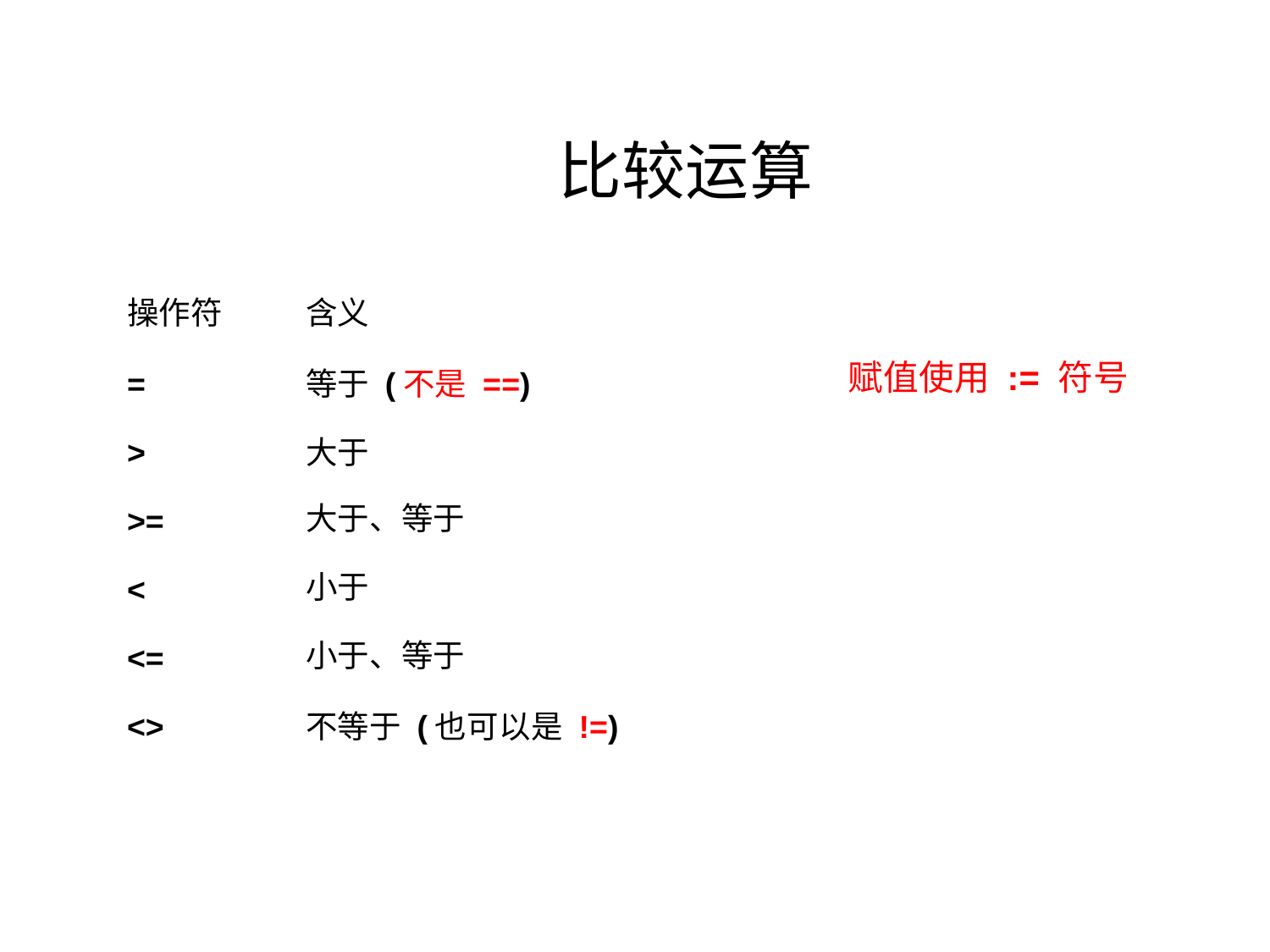

比较运算
操作符
含义
赋值使用 := 符号
=
等于 (不是 ==)
大于
>
>=
<
大于、等于
小于
<=
<>
小于、等于
不等于 (也可以是 !=)